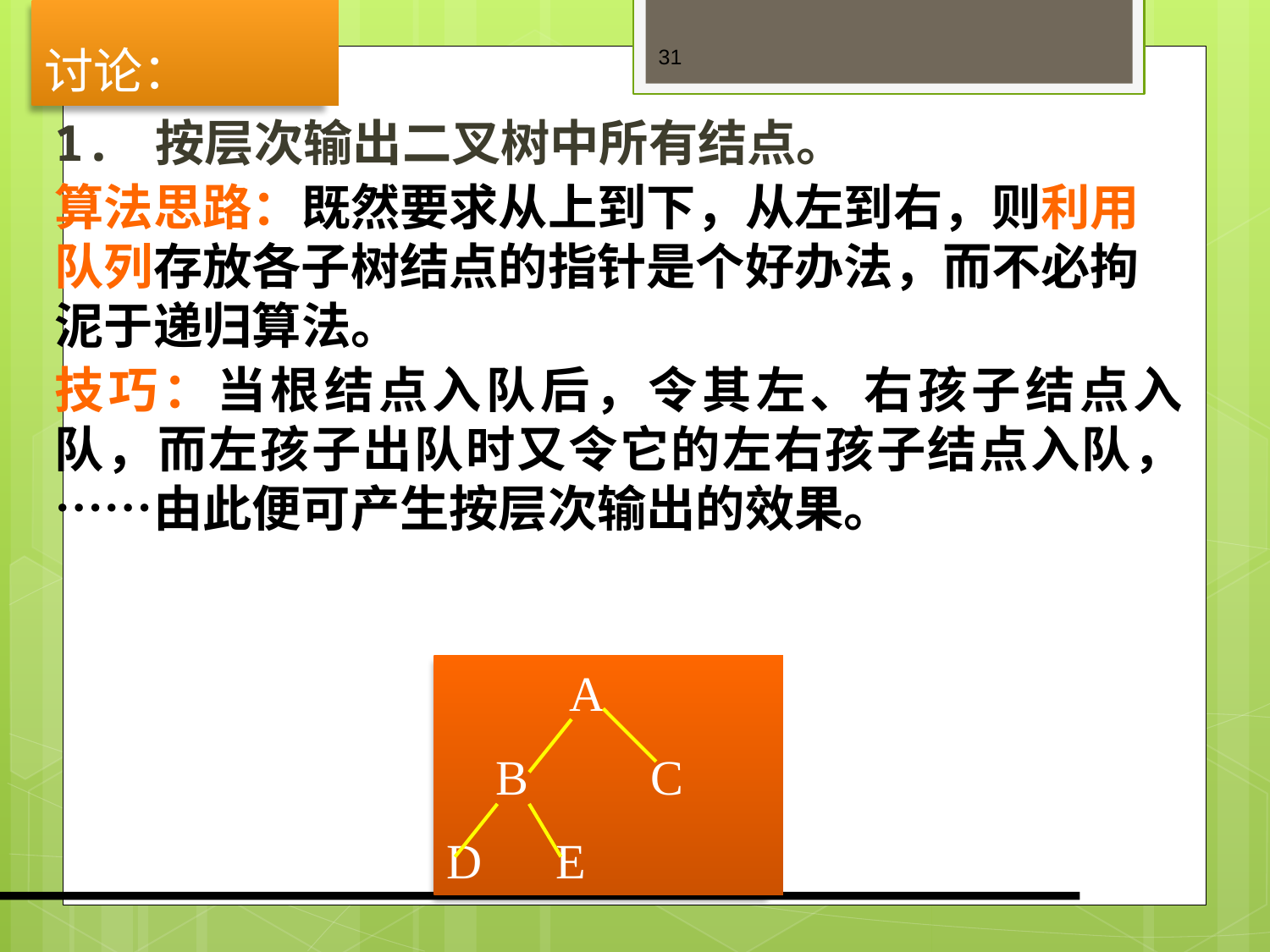

# 讨论：
1. 按层次输出二叉树中所有结点。
算法思路：既然要求从上到下，从左到右，则利用队列存放各子树结点的指针是个好办法，而不必拘泥于递归算法。
技巧：当根结点入队后，令其左、右孩子结点入队，而左孩子出队时又令它的左右孩子结点入队，……由此便可产生按层次输出的效果。
          A
    B          C
D      E

31